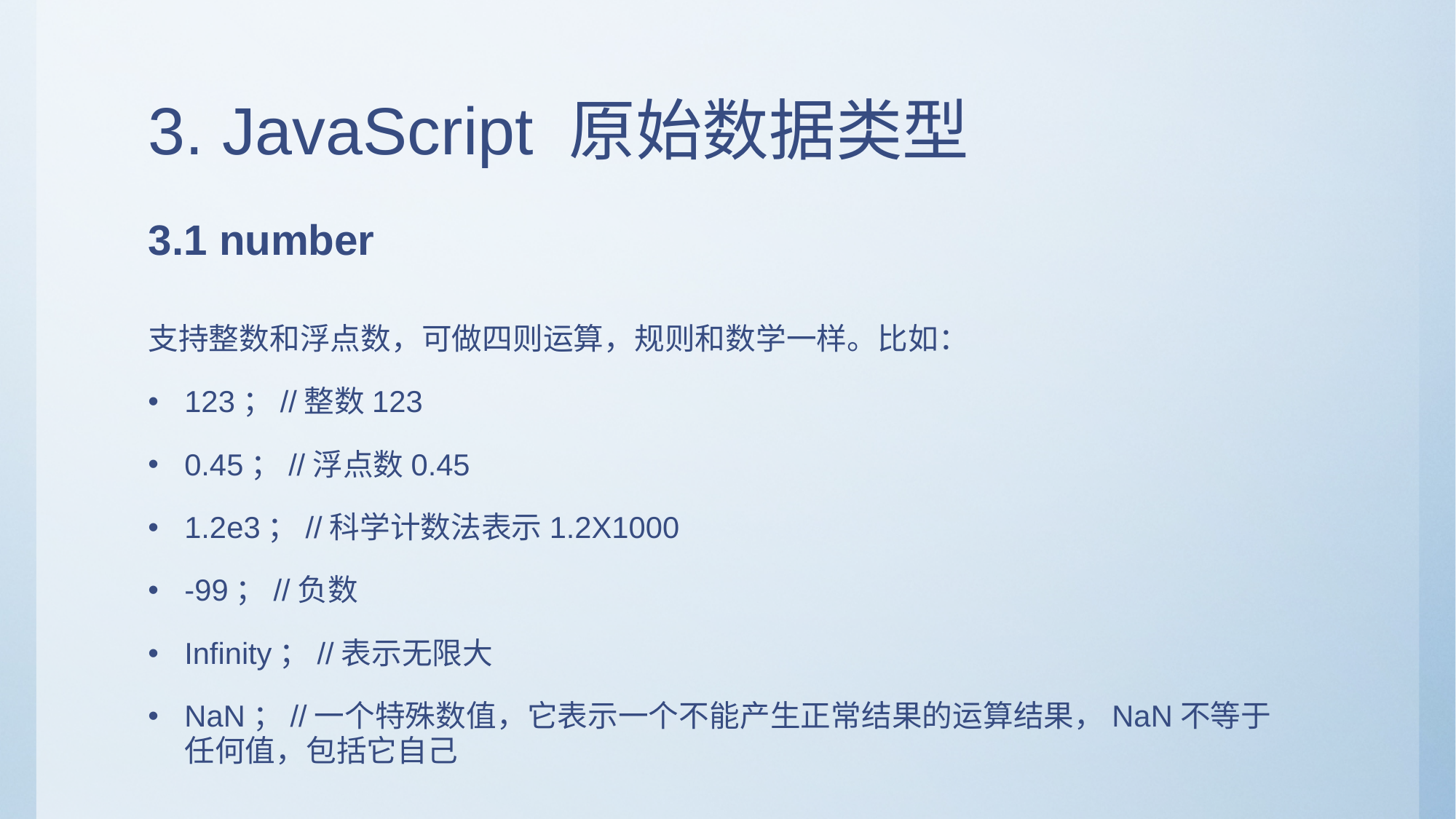

# 3. JavaScript 原始数据类型
3.1 number
支持整数和浮点数，可做四则运算，规则和数学一样。比如：
123；//整数123
0.45；//浮点数0.45
1.2e3；//科学计数法表示1.2X1000
-99；//负数
Infinity；//表示无限大
NaN；//一个特殊数值，它表示一个不能产生正常结果的运算结果，NaN不等于任何值，包括它自己